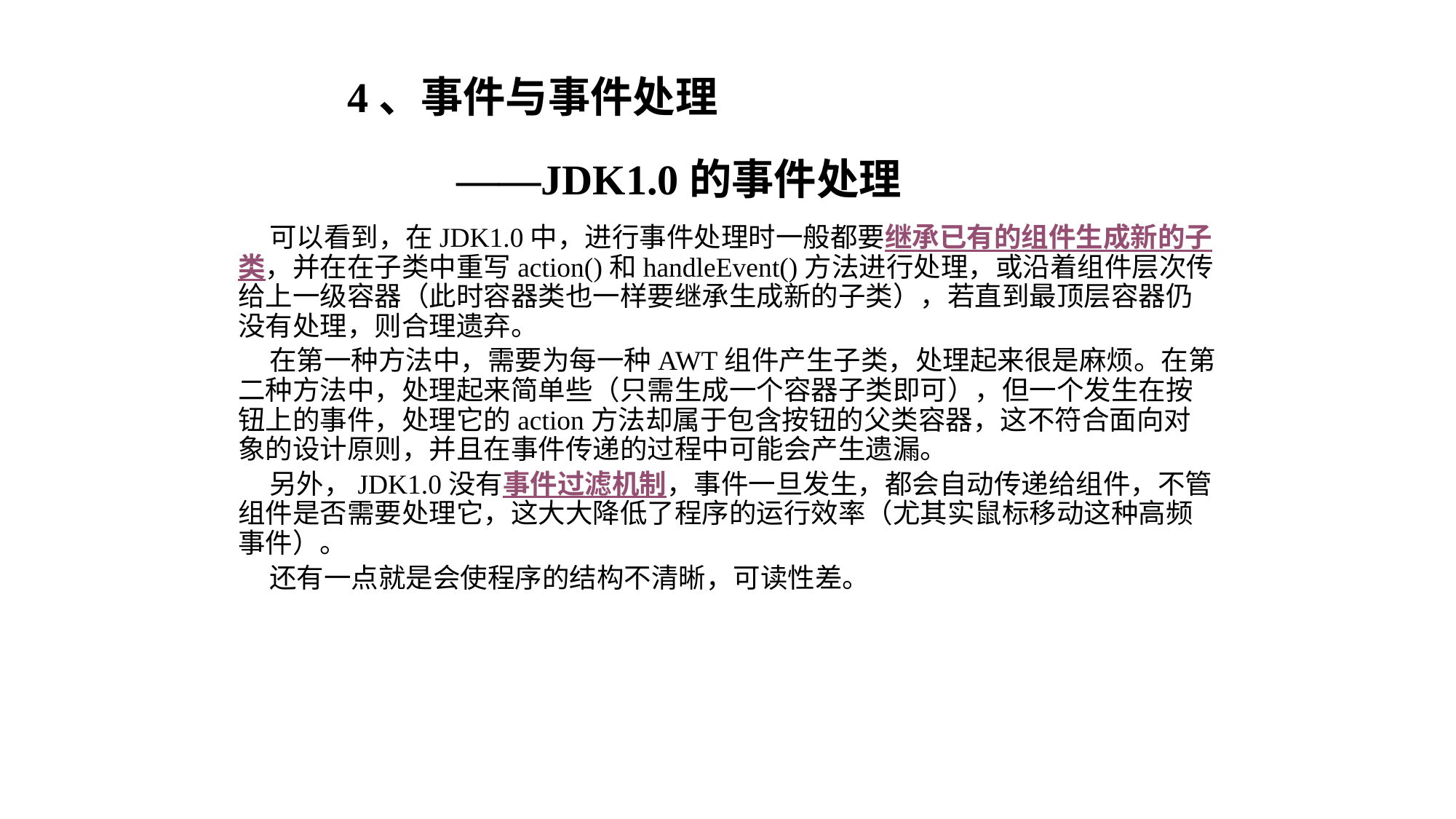

4、事件与事件处理
	——JDK1.0的事件处理
    可以看到，在JDK1.0中，进行事件处理时一般都要继承已有的组件生成新的子类，并在在子类中重写action()和handleEvent()方法进行处理，或沿着组件层次传给上一级容器（此时容器类也一样要继承生成新的子类），若直到最顶层容器仍没有处理，则合理遗弃。
    在第一种方法中，需要为每一种AWT组件产生子类，处理起来很是麻烦。在第二种方法中，处理起来简单些（只需生成一个容器子类即可），但一个发生在按钮上的事件，处理它的action方法却属于包含按钮的父类容器，这不符合面向对象的设计原则，并且在事件传递的过程中可能会产生遗漏。
    另外，JDK1.0没有事件过滤机制，事件一旦发生，都会自动传递给组件，不管组件是否需要处理它，这大大降低了程序的运行效率（尤其实鼠标移动这种高频事件）。
    还有一点就是会使程序的结构不清晰，可读性差。